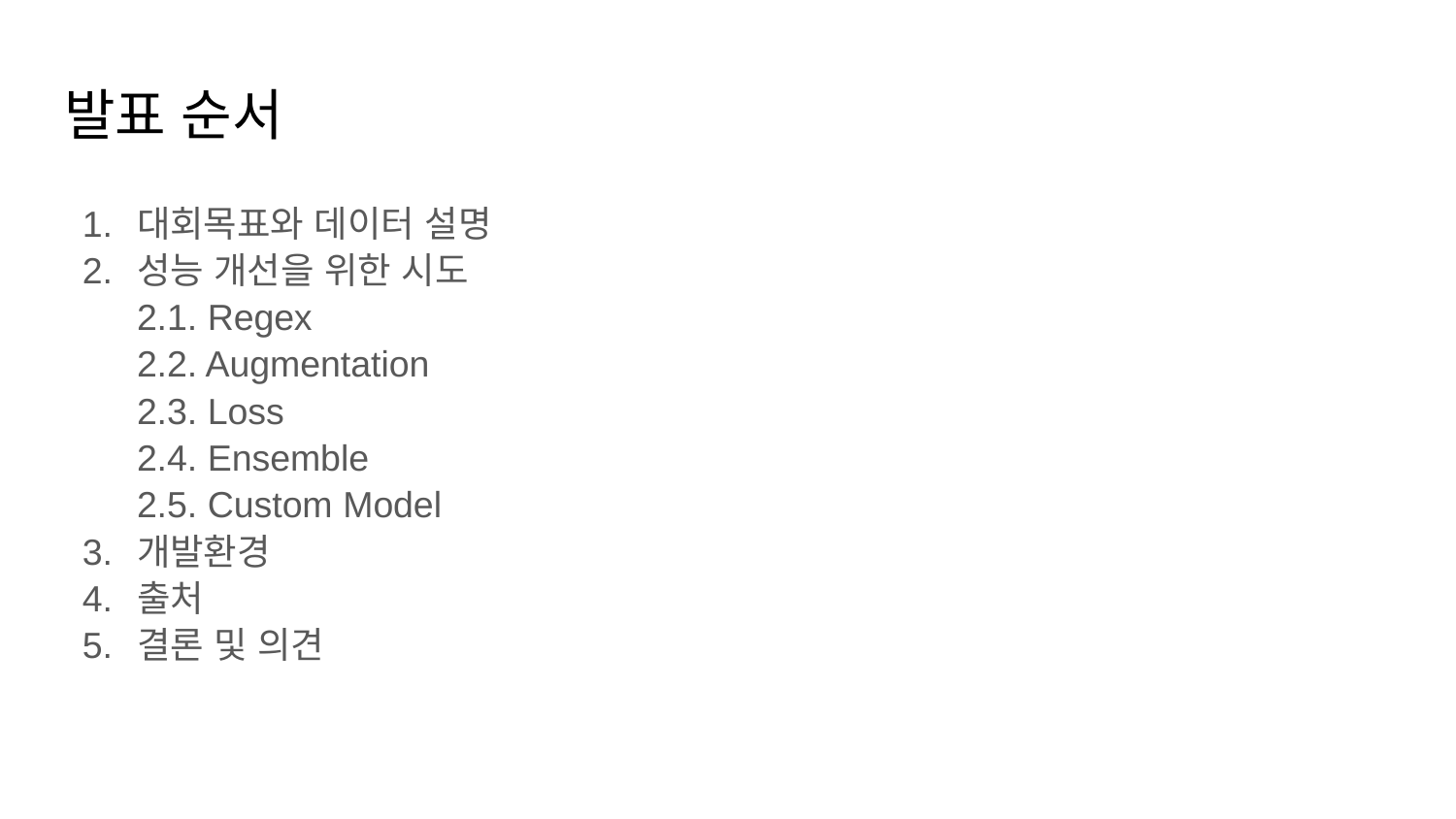

# 발표 순서
대회목표와 데이터 설명
성능 개선을 위한 시도
2.1. Regex
2.2. Augmentation
2.3. Loss
2.4. Ensemble
2.5. Custom Model
개발환경
출처
결론 및 의견